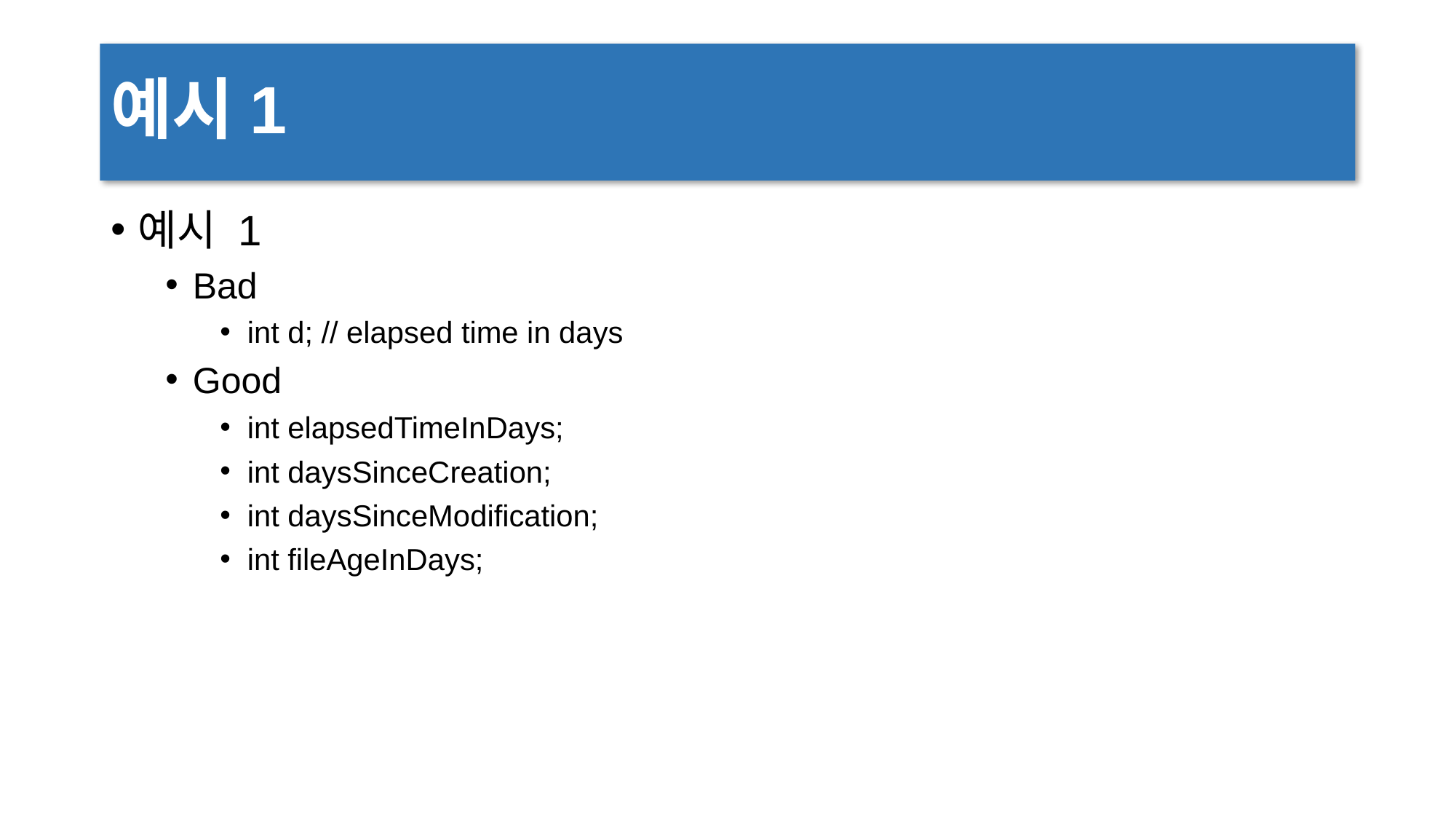

# 예시1
예시 1
Bad
int d; // elapsed time in days
Good
int elapsedTimeInDays;
int daysSinceCreation;
int daysSinceModification;
int fileAgeInDays;